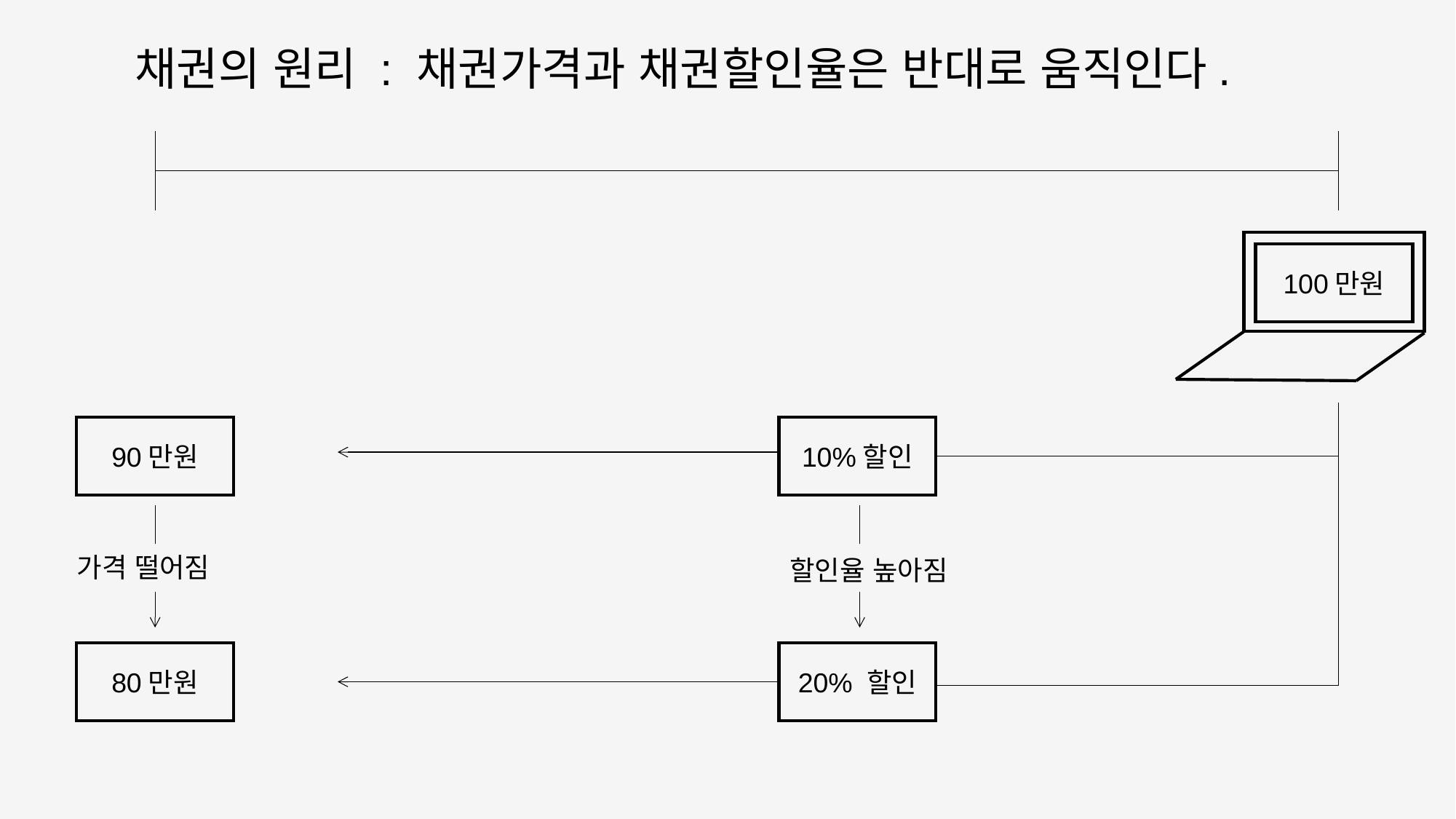

채권의 원리 : 채권가격과 채권할인율은 반대로 움직인다.

100만원
90만원
10%할인
가격 떨어짐
할인율 높아짐
80만원
20% 할인